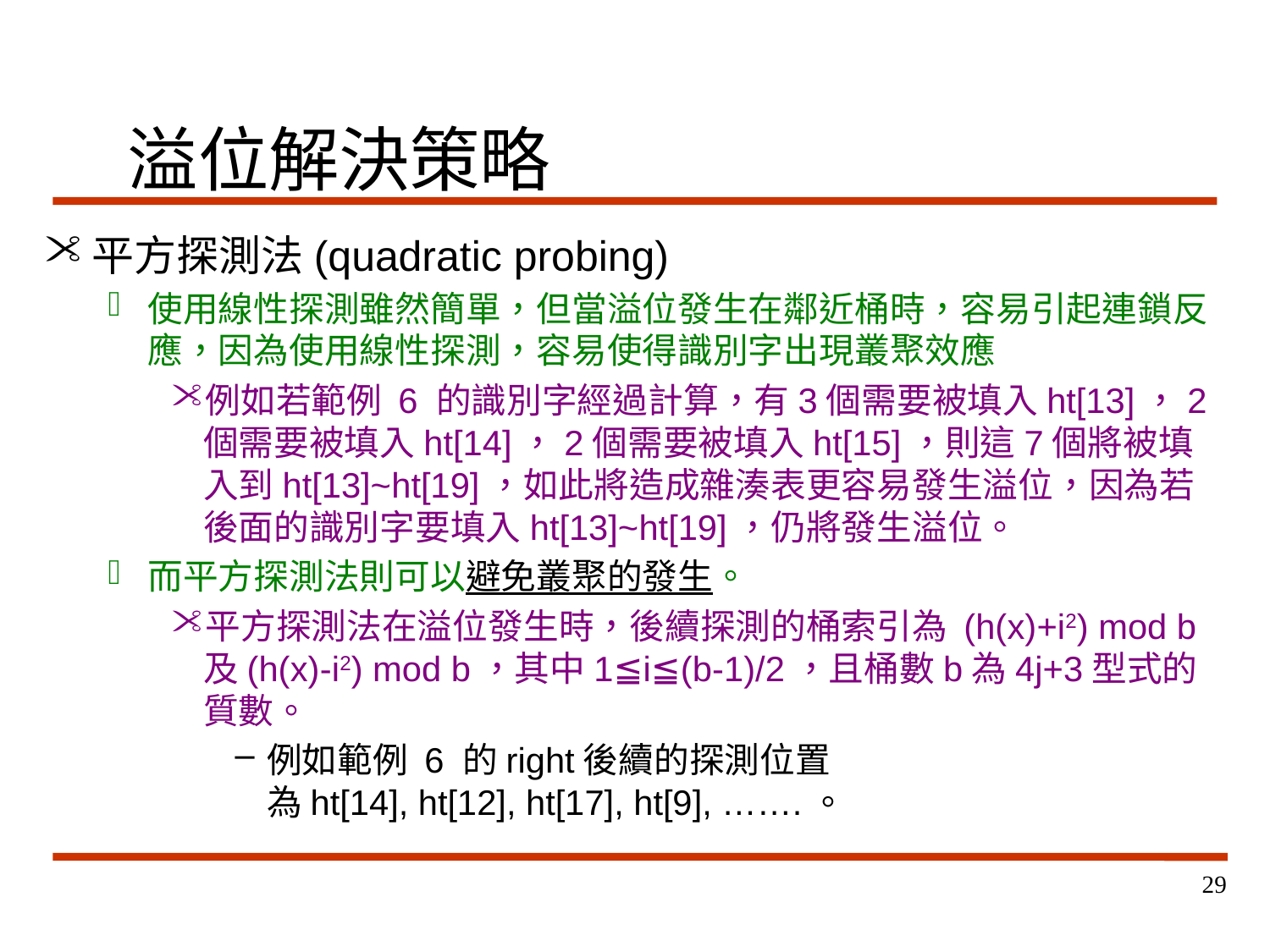

# 溢位解決策略
平方探測法(quadratic probing)
使用線性探測雖然簡單，但當溢位發生在鄰近桶時，容易引起連鎖反應，因為使用線性探測，容易使得識別字出現叢聚效應
例如若範例 6 的識別字經過計算，有3個需要被填入ht[13]，2個需要被填入ht[14]，2個需要被填入ht[15]，則這7個將被填入到ht[13]~ht[19]，如此將造成雜湊表更容易發生溢位，因為若後面的識別字要填入ht[13]~ht[19]，仍將發生溢位。
而平方探測法則可以避免叢聚的發生。
平方探測法在溢位發生時，後續探測的桶索引為 (h(x)+i2) mod b及(h(x)-i2) mod b，其中1≦i≦(b-1)/2，且桶數b為4j+3型式的質數。
例如範例 6 的right後續的探測位置
為ht[14], ht[12], ht[17], ht[9], …….。
29